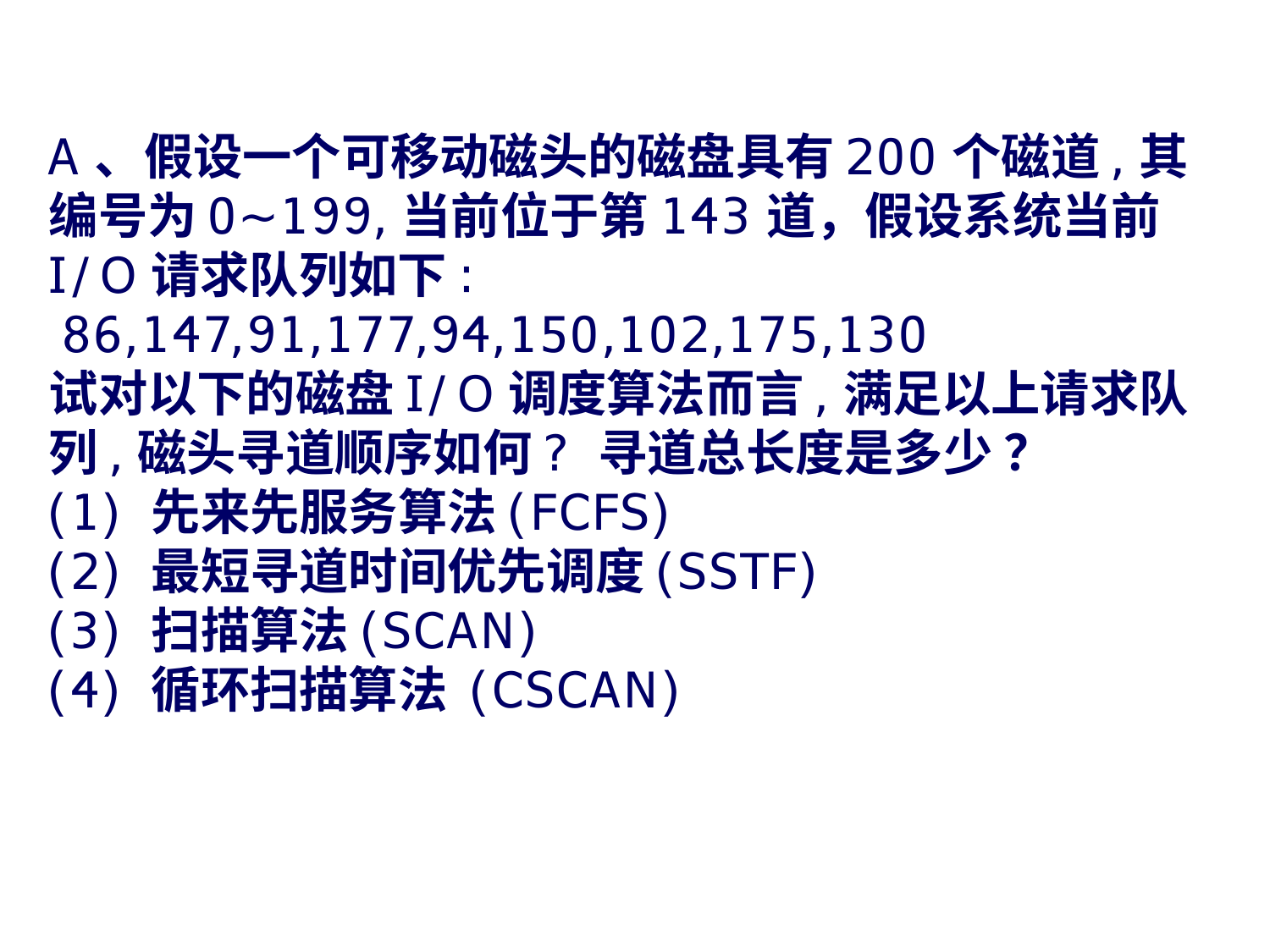

# A、假设一个可移动磁头的磁盘具有200个磁道,其编号为0~199,当前位于第143道，假设系统当前I/O请求队列如下: 86,147,91,177,94,150,102,175,130 试对以下的磁盘I/O调度算法而言,满足以上请求队列,磁头寻道顺序如何? 寻道总长度是多少 ？ (1) 先来先服务算法(FCFS) (2) 最短寻道时间优先调度(SSTF) (3) 扫描算法(SCAN) (4) 循环扫描算法 (CSCAN)